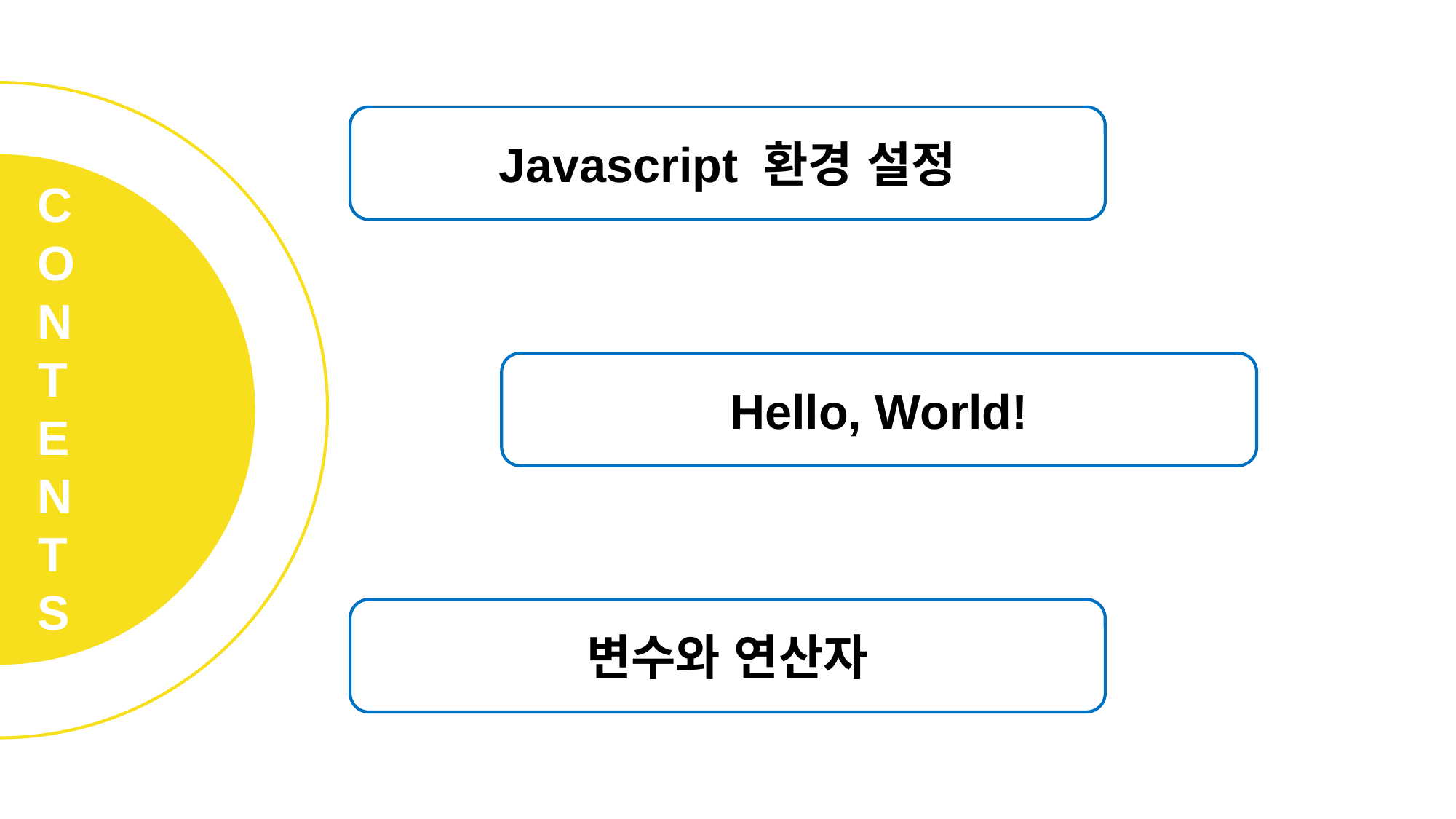

Javascript 환경 설정
Hello, World!
변수와 연산자